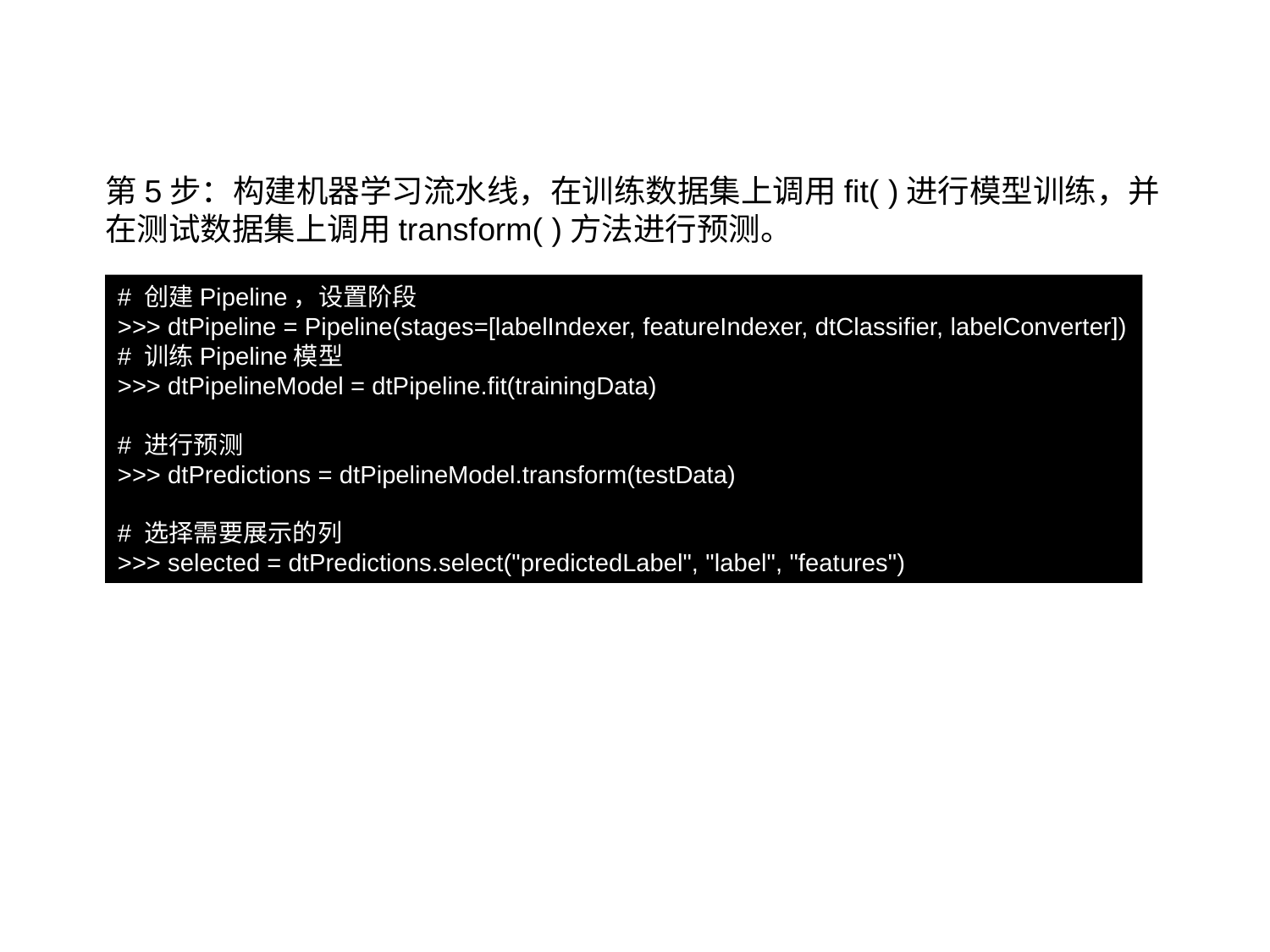

9.7.2 决策树分类算法
第5步：构建机器学习流水线，在训练数据集上调用fit( )进行模型训练，并在测试数据集上调用transform( )方法进行预测。
# 创建Pipeline，设置阶段
>>> dtPipeline = Pipeline(stages=[labelIndexer, featureIndexer, dtClassifier, labelConverter])
# 训练Pipeline模型
>>> dtPipelineModel = dtPipeline.fit(trainingData)

# 进行预测
>>> dtPredictions = dtPipelineModel.transform(testData)

# 选择需要展示的列
>>> selected = dtPredictions.select("predictedLabel", "label", "features")